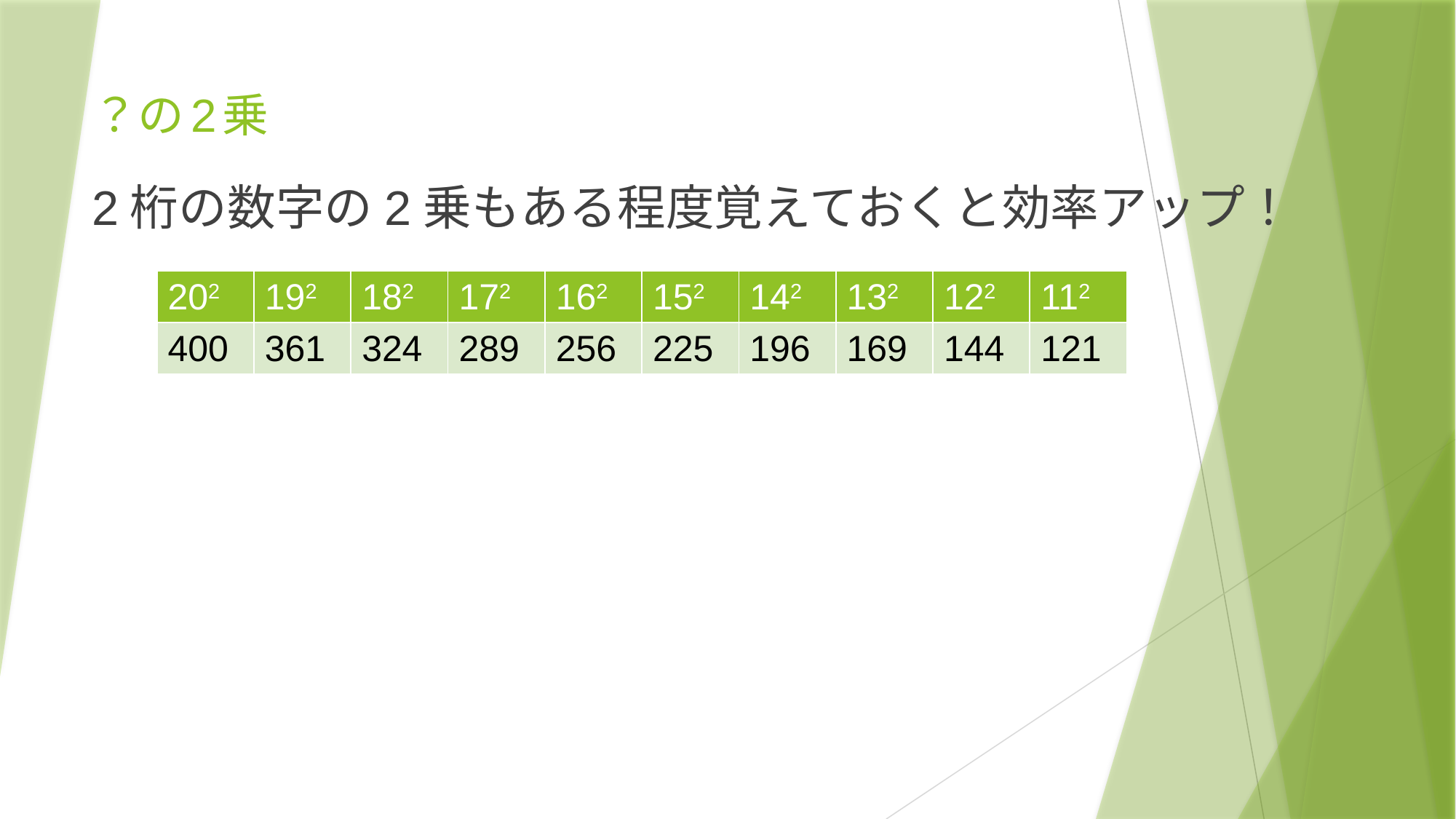

# ？の2乗
2桁の数字の2乗もある程度覚えておくと効率アップ！

| 202 | 192 | 182 | 172 | 162 | 152 | 142 | 132 | 122 | 112 |
| --- | --- | --- | --- | --- | --- | --- | --- | --- | --- |
| 400 | 361 | 324 | 289 | 256 | 225 | 196 | 169 | 144 | 121 |